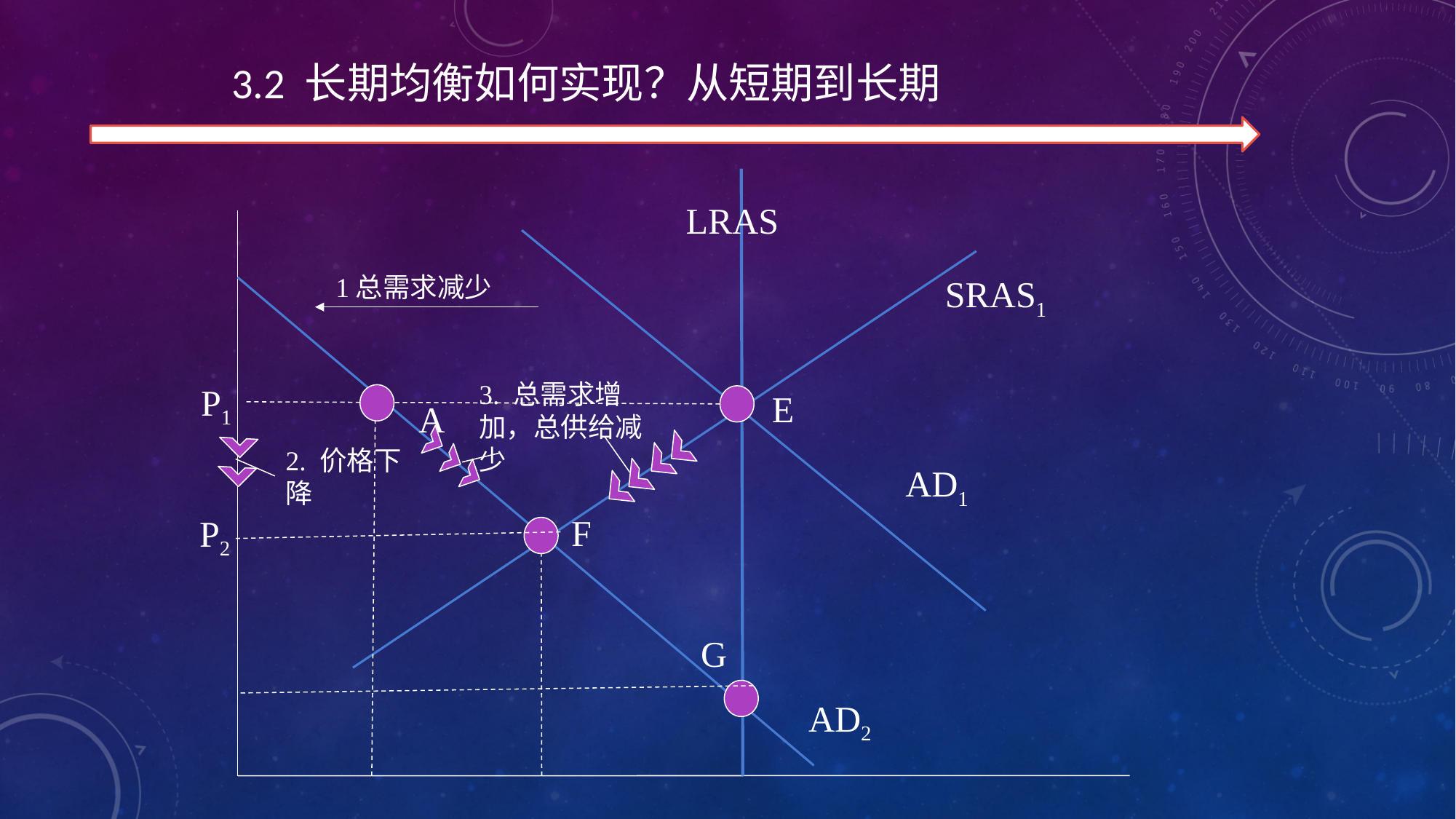

# 3.2 长期均衡如何实现？从短期到长期

LRAS
1总需求减少
SRAS1
3. 总需求增加，总供给减少
P1
E

A

2. 价格下降

AD1

F
P2

G

AD2